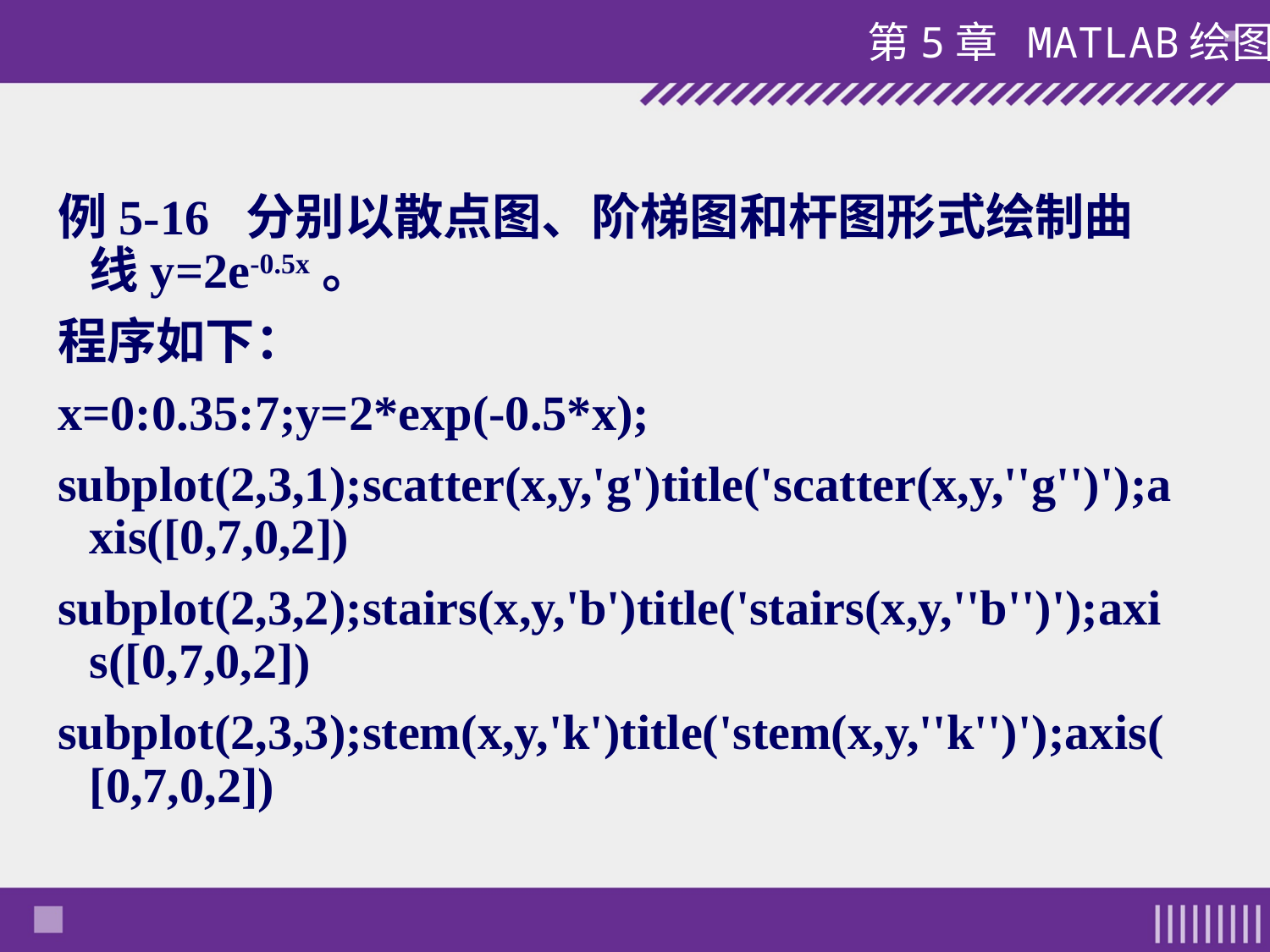

例5-16  分别以散点图、阶梯图和杆图形式绘制曲线y=2e-0.5x。
程序如下：
x=0:0.35:7;y=2*exp(-0.5*x);
subplot(2,3,1);scatter(x,y,'g')title('scatter(x,y,''g'')');axis([0,7,0,2])
subplot(2,3,2);stairs(x,y,'b')title('stairs(x,y,''b'')');axis([0,7,0,2])
subplot(2,3,3);stem(x,y,'k')title('stem(x,y,''k'')');axis([0,7,0,2])